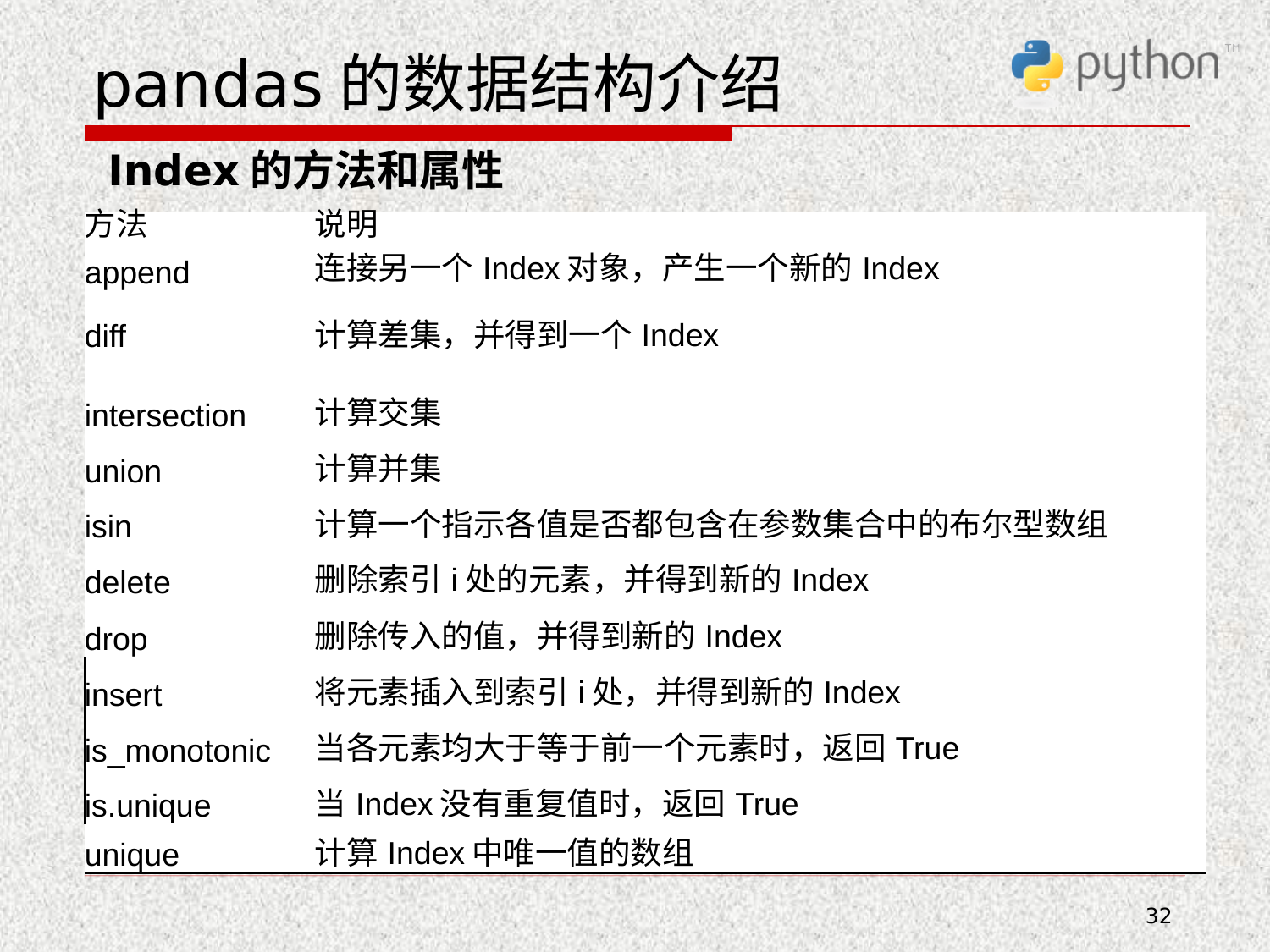

# pandas的数据结构介绍
Index的方法和属性

| 方法 | 说明 |
| --- | --- |
| append | 连接另一个Index对象，产生一个新的Index |
| diff | 计算差集，并得到一个Index |
| intersection | 计算交集 |
| union | 计算并集 |
| isin | 计算一个指示各值是否都包含在参数集合中的布尔型数组 |
| delete | 删除索引i处的元素，并得到新的Index |
| drop | 删除传入的值，并得到新的Index |
| insert | 将元素插入到索引i处，并得到新的Index |
| is\_monotonic | 当各元素均大于等于前一个元素时，返回True |
| is.unique | 当Index没有重复值时，返回True |
| unique | 计算Index中唯一值的数组 |
32